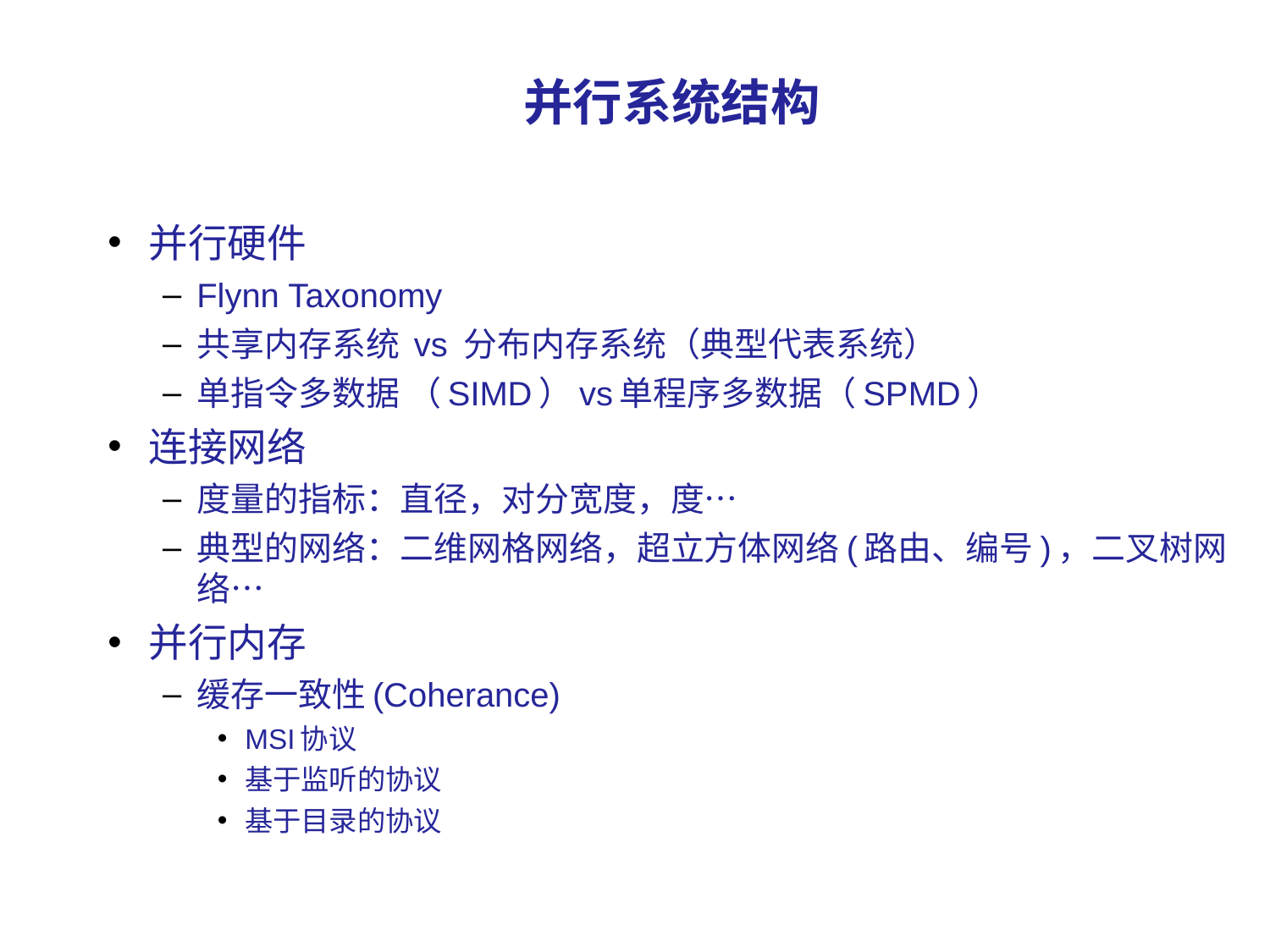

# 并行系统结构
并行硬件
Flynn Taxonomy
共享内存系统 vs 分布内存系统（典型代表系统）
单指令多数据 （SIMD）vs单程序多数据（SPMD）
连接网络
度量的指标：直径，对分宽度，度…
典型的网络：二维网格网络，超立方体网络(路由、编号)，二叉树网络…
并行内存
缓存一致性(Coherance)
MSI协议
基于监听的协议
基于目录的协议